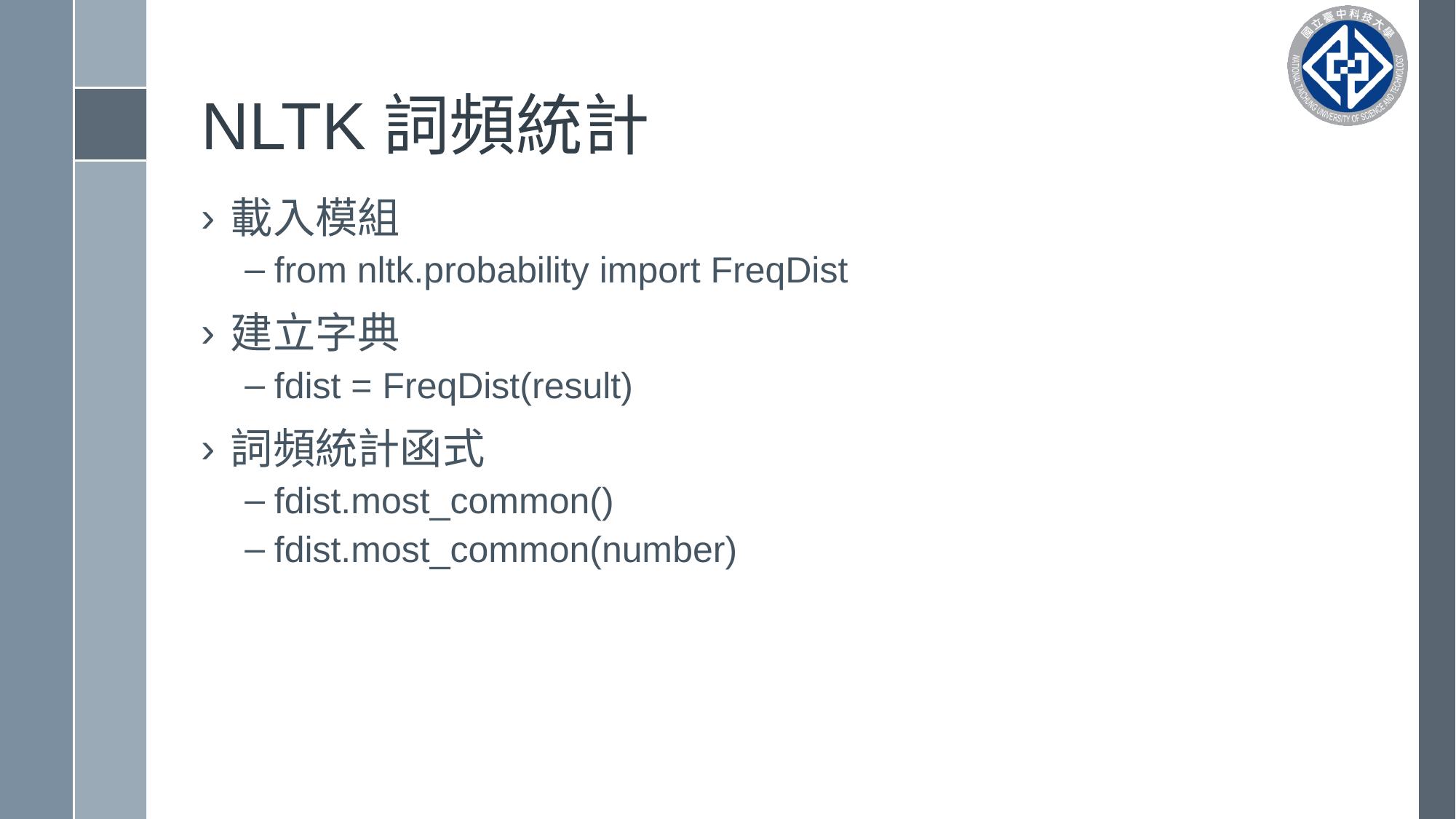

# NLTK詞頻統計
載入模組
from nltk.probability import FreqDist
建立字典
fdist = FreqDist(result)
詞頻統計函式
fdist.most_common()
fdist.most_common(number)